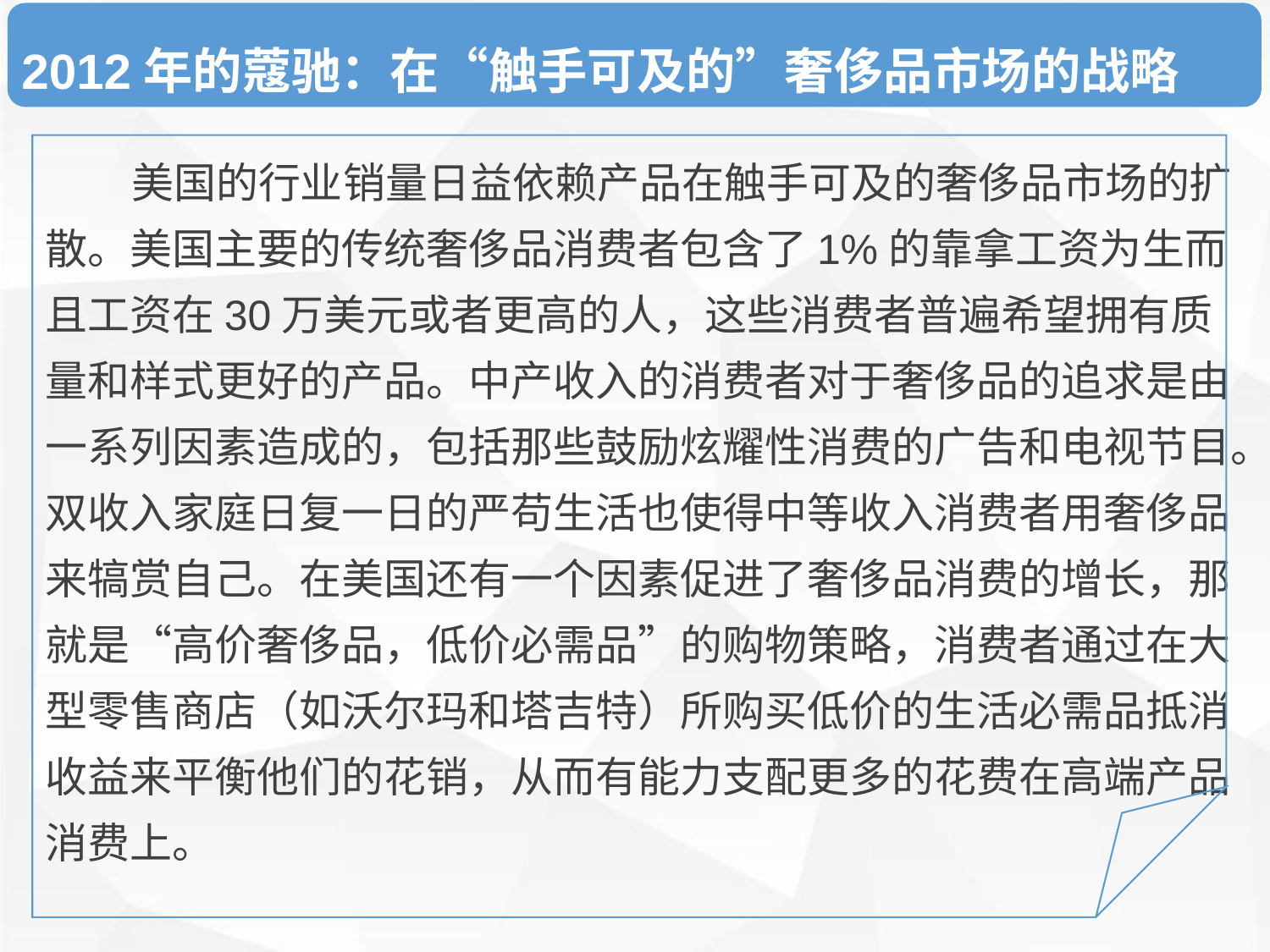

2012年的蔻驰：在“触手可及的”奢侈品市场的战略
        美国的行业销量日益依赖产品在触手可及的奢侈品市场的扩散。美国主要的传统奢侈品消费者包含了1%的靠拿工资为生而且工资在30万美元或者更高的人，这些消费者普遍希望拥有质量和样式更好的产品。中产收入的消费者对于奢侈品的追求是由一系列因素造成的，包括那些鼓励炫耀性消费的广告和电视节目。双收入家庭日复一日的严苟生活也使得中等收入消费者用奢侈品来犒赏自己。在美国还有一个因素促进了奢侈品消费的增长，那就是“高价奢侈品，低价必需品”的购物策略，消费者通过在大型零售商店（如沃尔玛和塔吉特）所购买低价的生活必需品抵消收益来平衡他们的花销，从而有能力支配更多的花费在高端产品消费上。